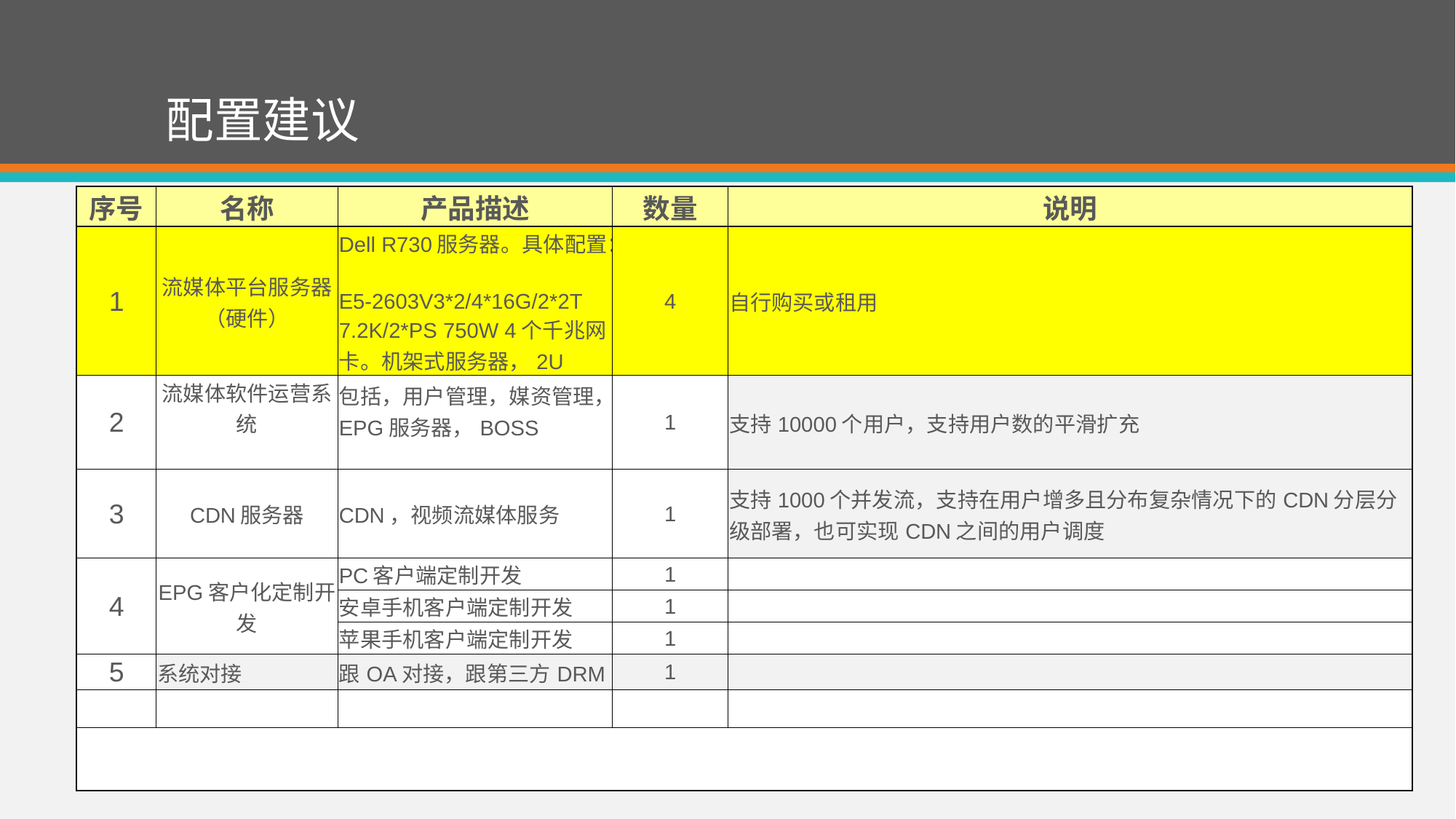

# 配置建议
| 序号 | 名称 | 产品描述 | 数量 | 说明 |
| --- | --- | --- | --- | --- |
| 1 | 流媒体平台服务器（硬件） | Dell R730服务器。具体配置： E5-2603V3\*2/4\*16G/2\*2T 7.2K/2\*PS 750W 4个千兆网卡。机架式服务器，2U | 4 | 自行购买或租用 |
| 2 | 流媒体软件运营系统 | 包括，用户管理，媒资管理，EPG服务器，BOSS | 1 | 支持10000个用户，支持用户数的平滑扩充 |
| 3 | CDN服务器 | CDN，视频流媒体服务 | 1 | 支持1000个并发流，支持在用户增多且分布复杂情况下的CDN分层分级部署，也可实现CDN之间的用户调度 |
| 4 | EPG客户化定制开发 | PC客户端定制开发 | 1 |  |
|  |  | 安卓手机客户端定制开发 | 1 |  |
|  |  | 苹果手机客户端定制开发 | 1 |  |
| 5 | 系统对接 | 跟OA对接，跟第三方DRM | 1 |  |
|  |  |  |  |  |
|  |  |  |  |  |